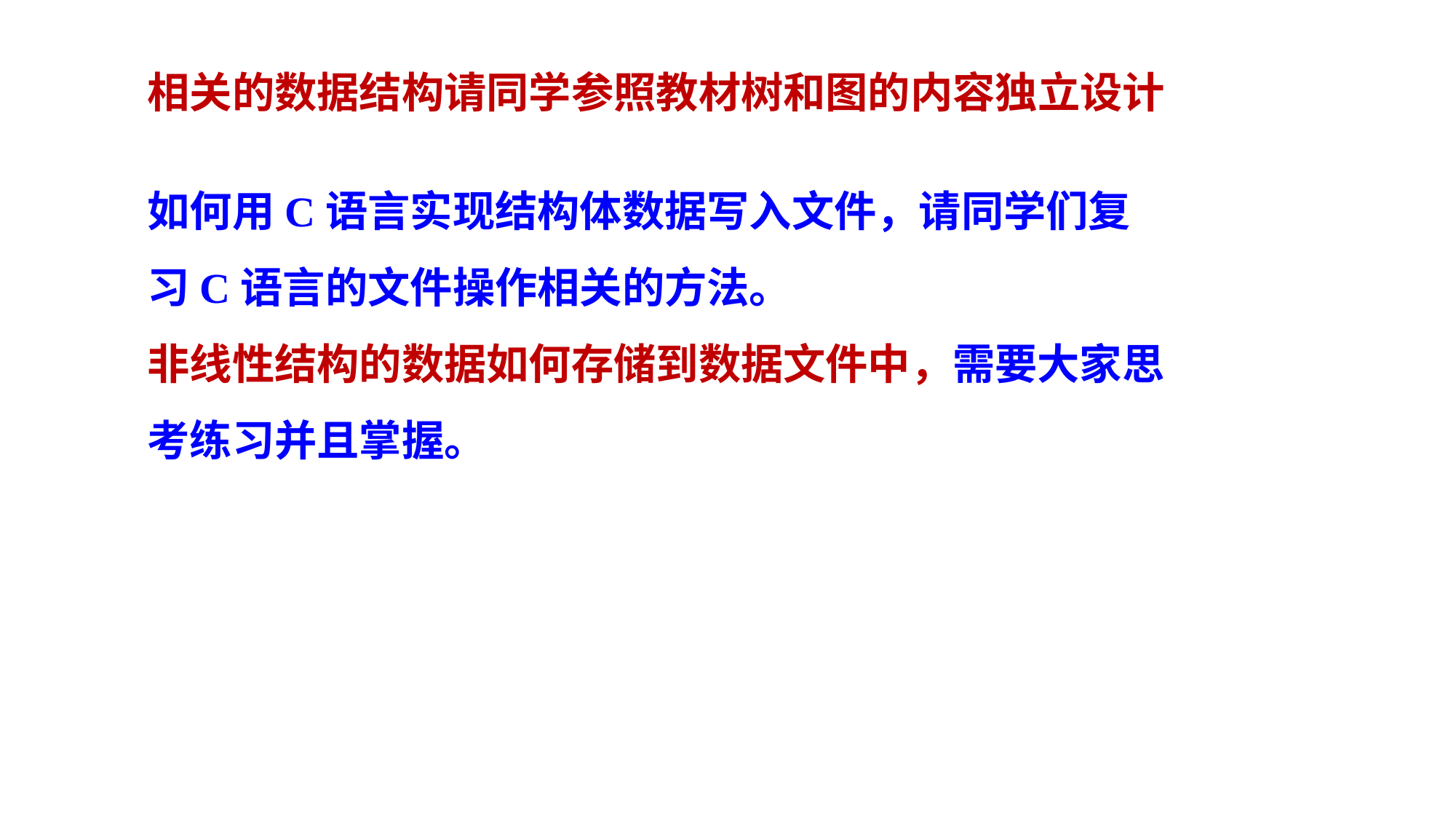

相关的数据结构请同学参照教材树和图的内容独立设计
如何用C语言实现结构体数据写入文件，请同学们复习C语言的文件操作相关的方法。
非线性结构的数据如何存储到数据文件中，需要大家思考练习并且掌握。